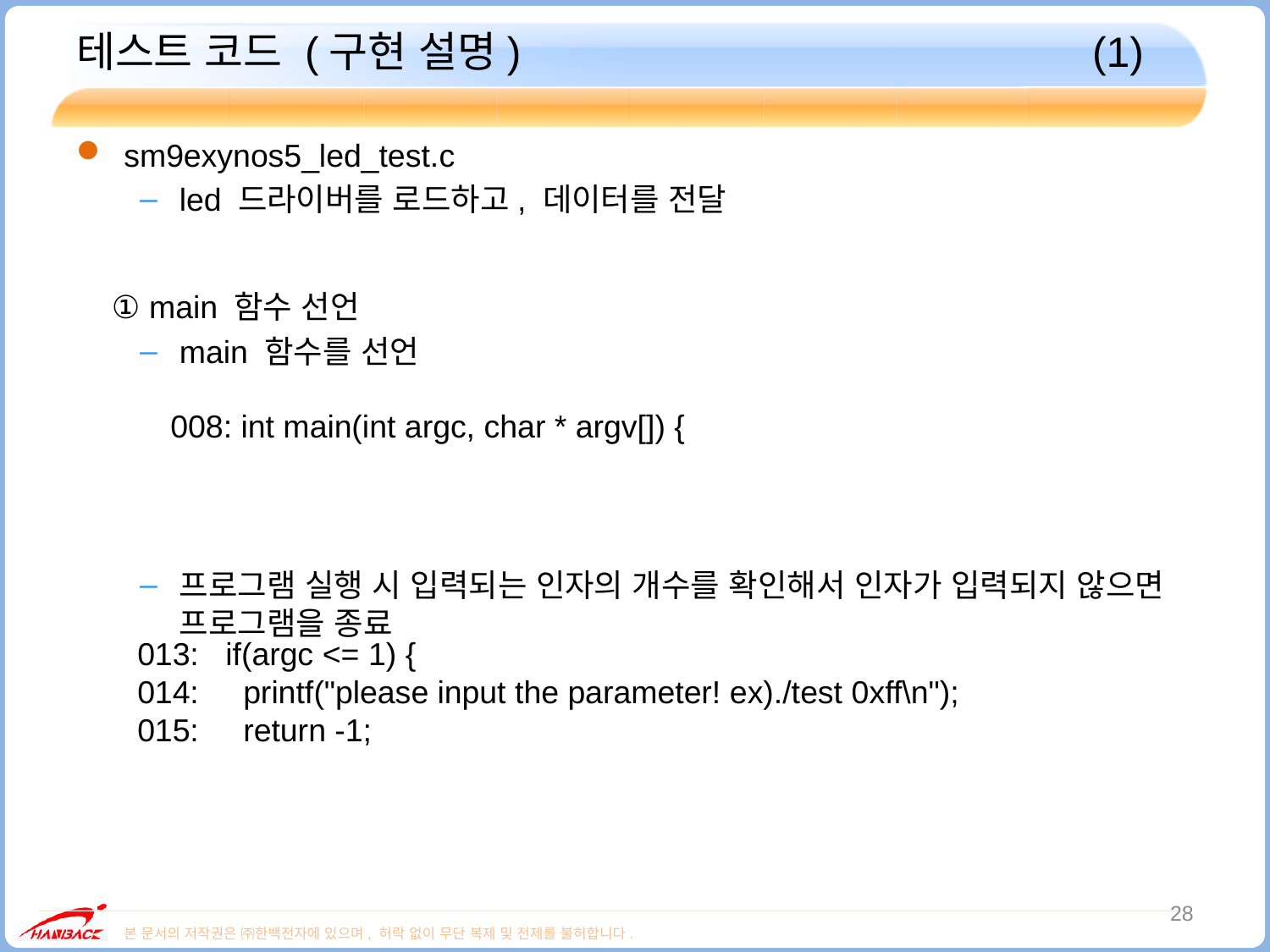

# 테스트 코드 (구현 설명)					(1)
sm9exynos5_led_test.c
led 드라이버를 로드하고, 데이터를 전달

    ① main 함수 선언
main 함수를 선언

프로그램 실행 시 입력되는 인자의 개수를 확인해서 인자가 입력되지 않으면 프로그램을 종료
008: int main(int argc, char * argv[]) {
013:   if(argc <= 1) {
014:     printf("please input the parameter! ex)./test 0xff\n");
015:     return -1;
28